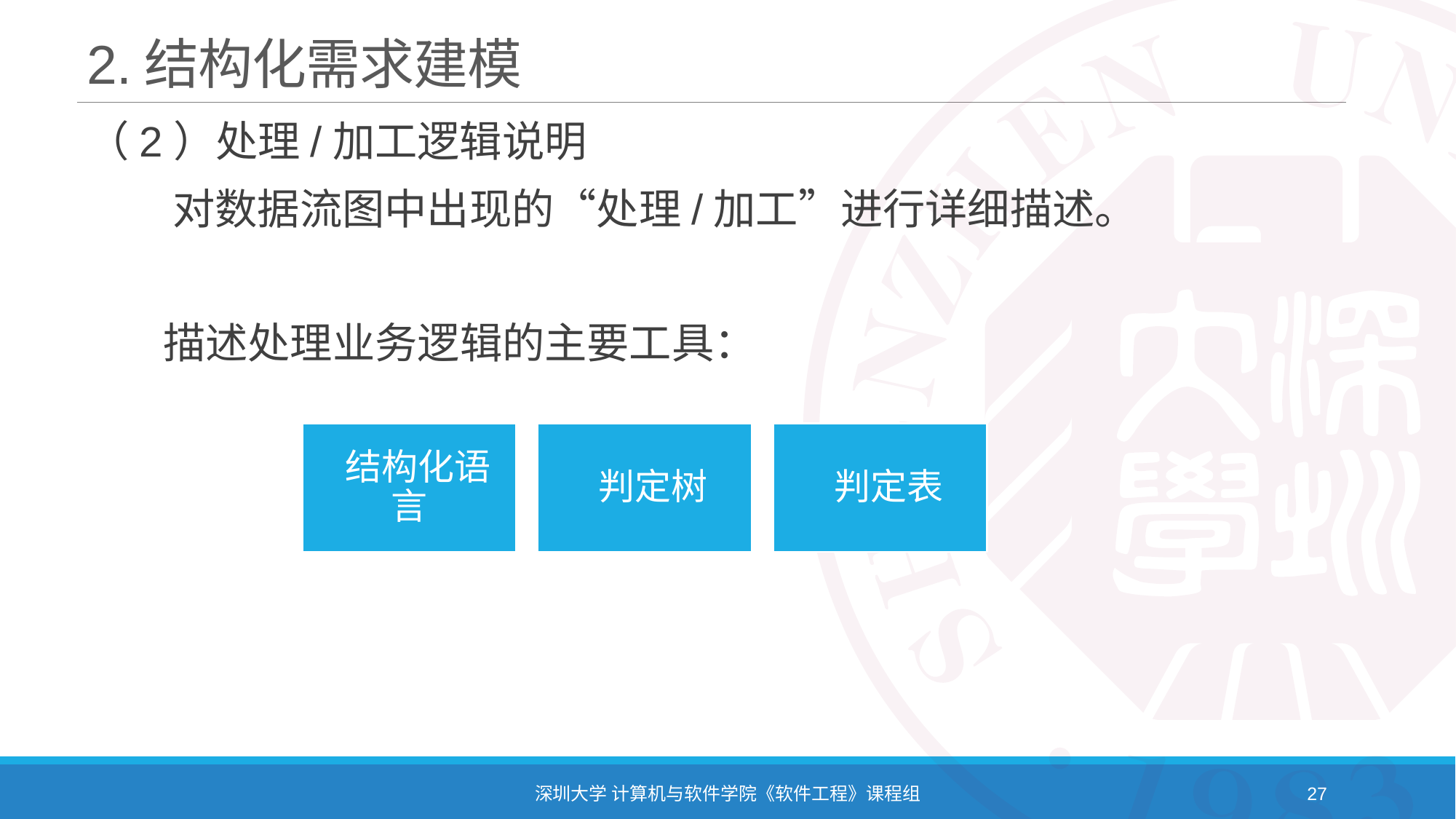

# 2.结构化需求建模
（2）处理/加工逻辑说明
        对数据流图中出现的“处理/加工”进行详细描述。

       描述处理业务逻辑的主要工具：
 结构化语言
 判定树
 判定表
深圳大学 计算机与软件学院《软件工程》课程组
27